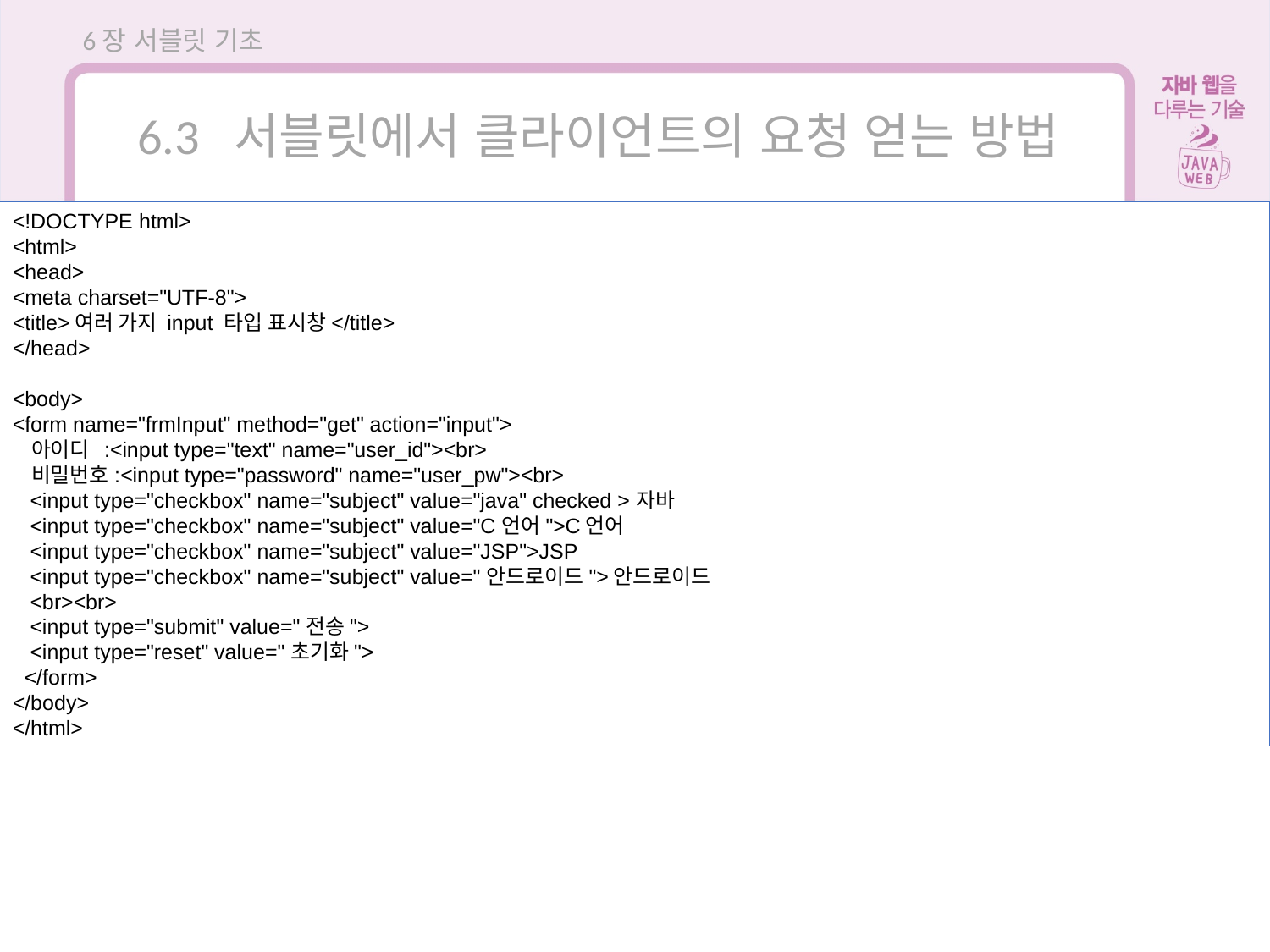

6장 서블릿 기초
6.3  서블릿에서 클라이언트의 요청 얻는 방법
<!DOCTYPE html>
<html>
<head>
<meta charset="UTF-8">
<title>여러 가지 input 타입 표시창</title>
</head>

<body>
<form name="frmInput" method="get" action="input">
   아이디  :<input type="text" name="user_id"><br>
   비밀번호:<input type="password" name="user_pw"><br>
   <input type="checkbox" name="subject" value="java" checked >자바
   <input type="checkbox" name="subject" value="C언어">C언어
   <input type="checkbox" name="subject" value="JSP">JSP
   <input type="checkbox" name="subject" value="안드로이드">안드로이드
   <br><br>
   <input type="submit" value="전송">
   <input type="reset" value="초기화">
  </form>
</body>
</html>